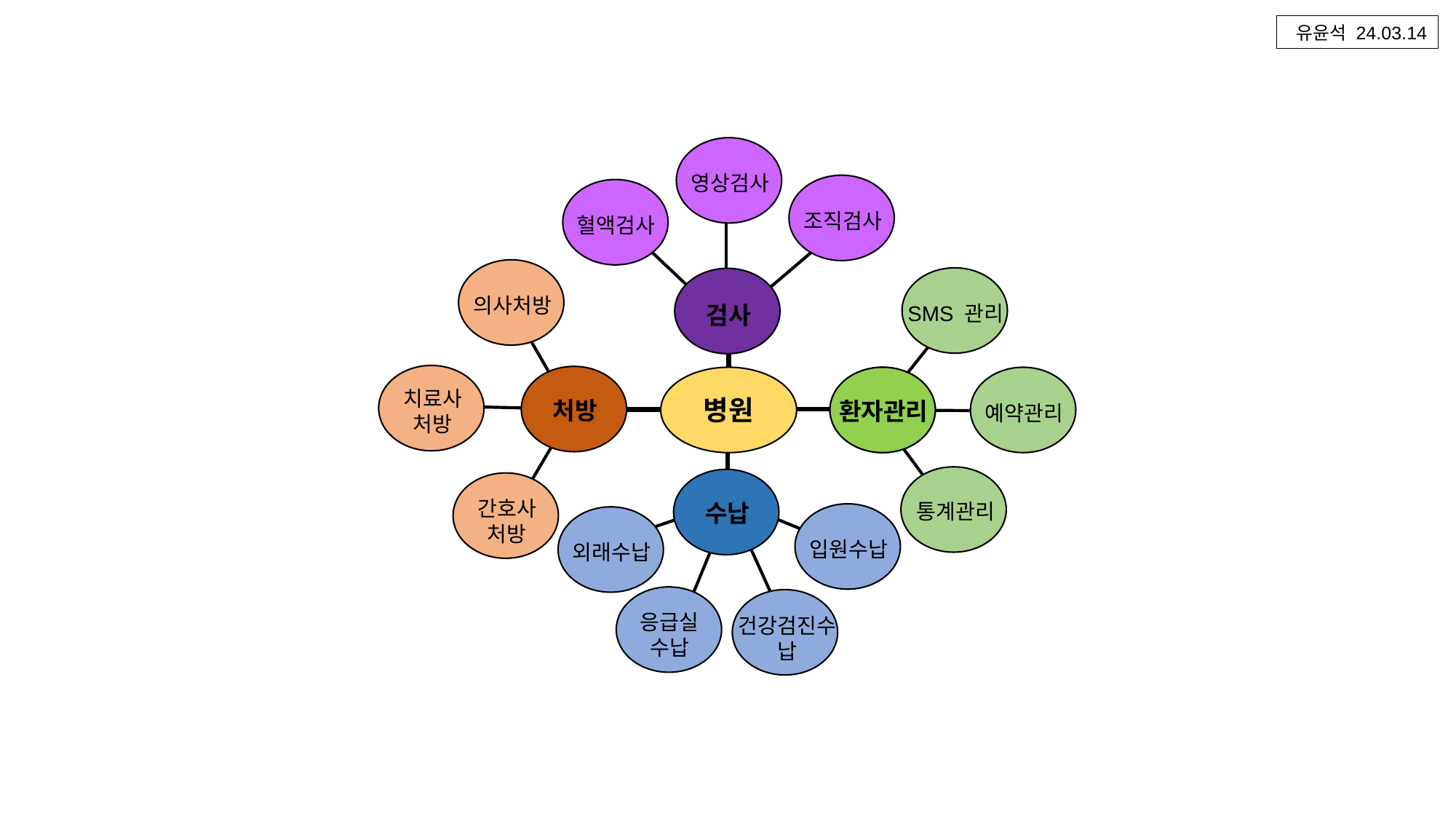

유윤석 24.03.14

영상검사

조직검사

혈액검사

의사처방

SMS 관리

검사

치료사
처방

처방

병원

외래

환자관리

예약관리

통계관리

수납

간호사
처방

입원수납

외래수납

응급실
수납

건강검진수납